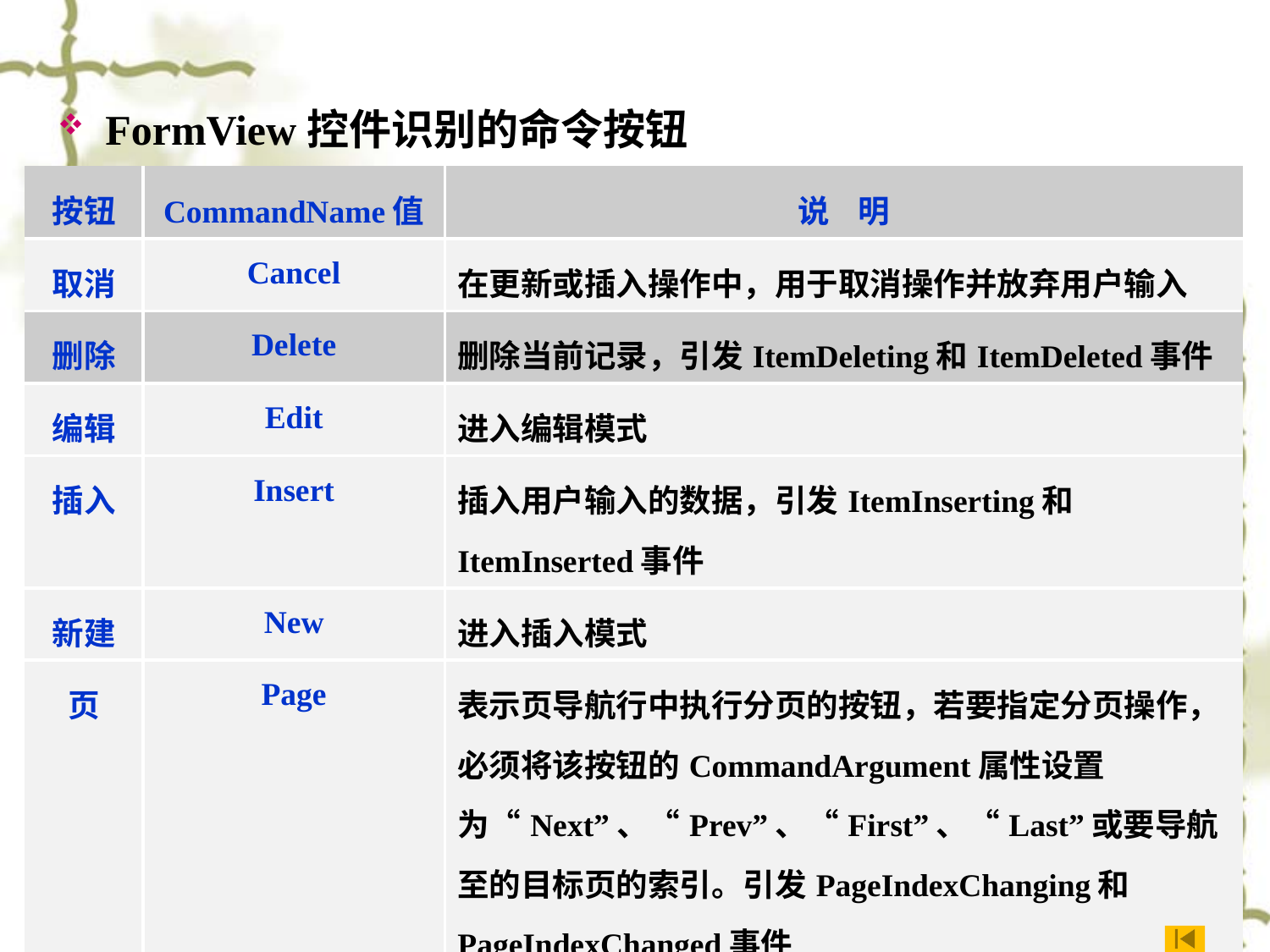

FormView控件识别的命令按钮
| 按钮 | CommandName值 | 说 明 |
| --- | --- | --- |
| 取消 | Cancel | 在更新或插入操作中，用于取消操作并放弃用户输入 |
| 删除 | Delete | 删除当前记录，引发ItemDeleting和ItemDeleted事件 |
| 编辑 | Edit | 进入编辑模式 |
| 插入 | Insert | 插入用户输入的数据，引发ItemInserting和ItemInserted事件 |
| 新建 | New | 进入插入模式 |
| 页 | Page | 表示页导航行中执行分页的按钮，若要指定分页操作，必须将该按钮的CommandArgument属性设置为“Next”、“Prev”、“First”、“Last”或要导航至的目标页的索引。引发PageIndexChanging和PageIndexChanged事件 |
| 更新 | Update | 更新当前记录，引发ItemUpdating和ItemUpdated事件 |